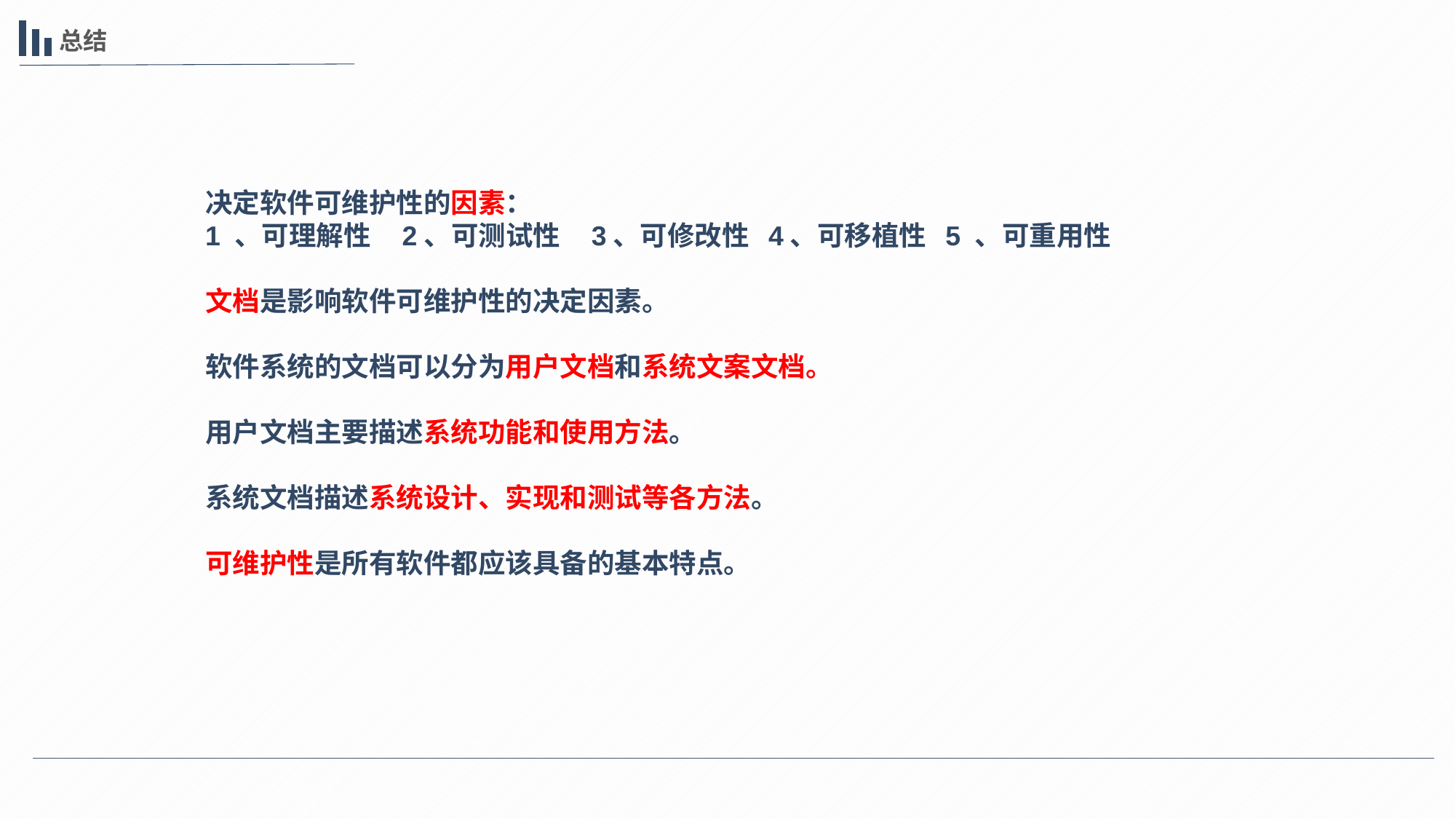

总结

决定软件可维护性的因素：
1 、可理解性    2、可测试性    3、可修改性  4、可移植性  5 、可重用性

文档是影响软件可维护性的决定因素。

软件系统的文档可以分为用户文档和系统文案文档。

用户文档主要描述系统功能和使用方法。

系统文档描述系统设计、实现和测试等各方法。

可维护性是所有软件都应该具备的基本特点。